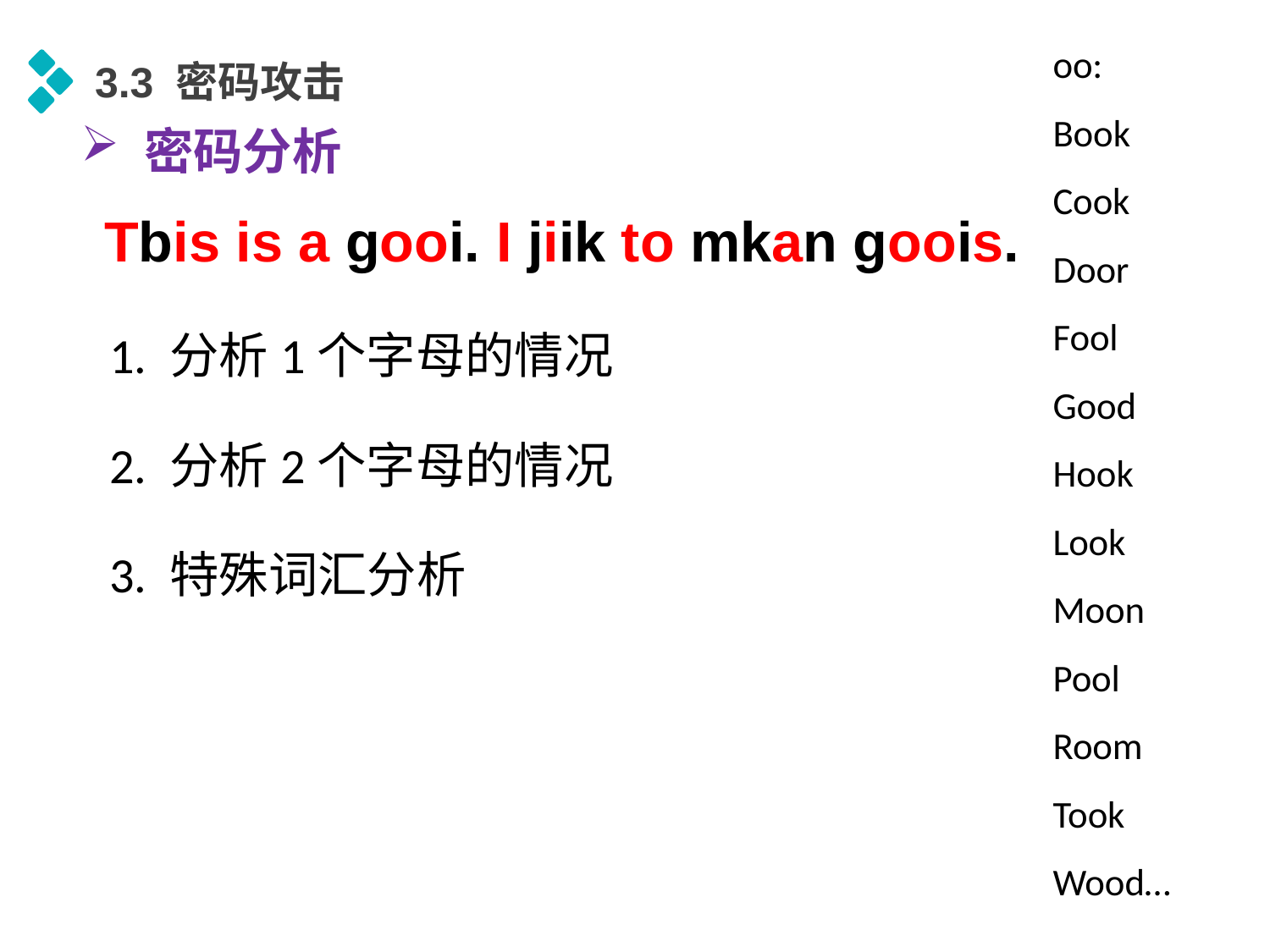

oo:
Book
Cook
Door
Fool
Good
Hook
Look
Moon
Pool
Room
Took
Wood…

3.3 密码攻击

密码分析
Tbis is a gooi. I jiik to mkan goois.
1. 分析1个字母的情况
2. 分析2个字母的情况
3. 特殊词汇分析